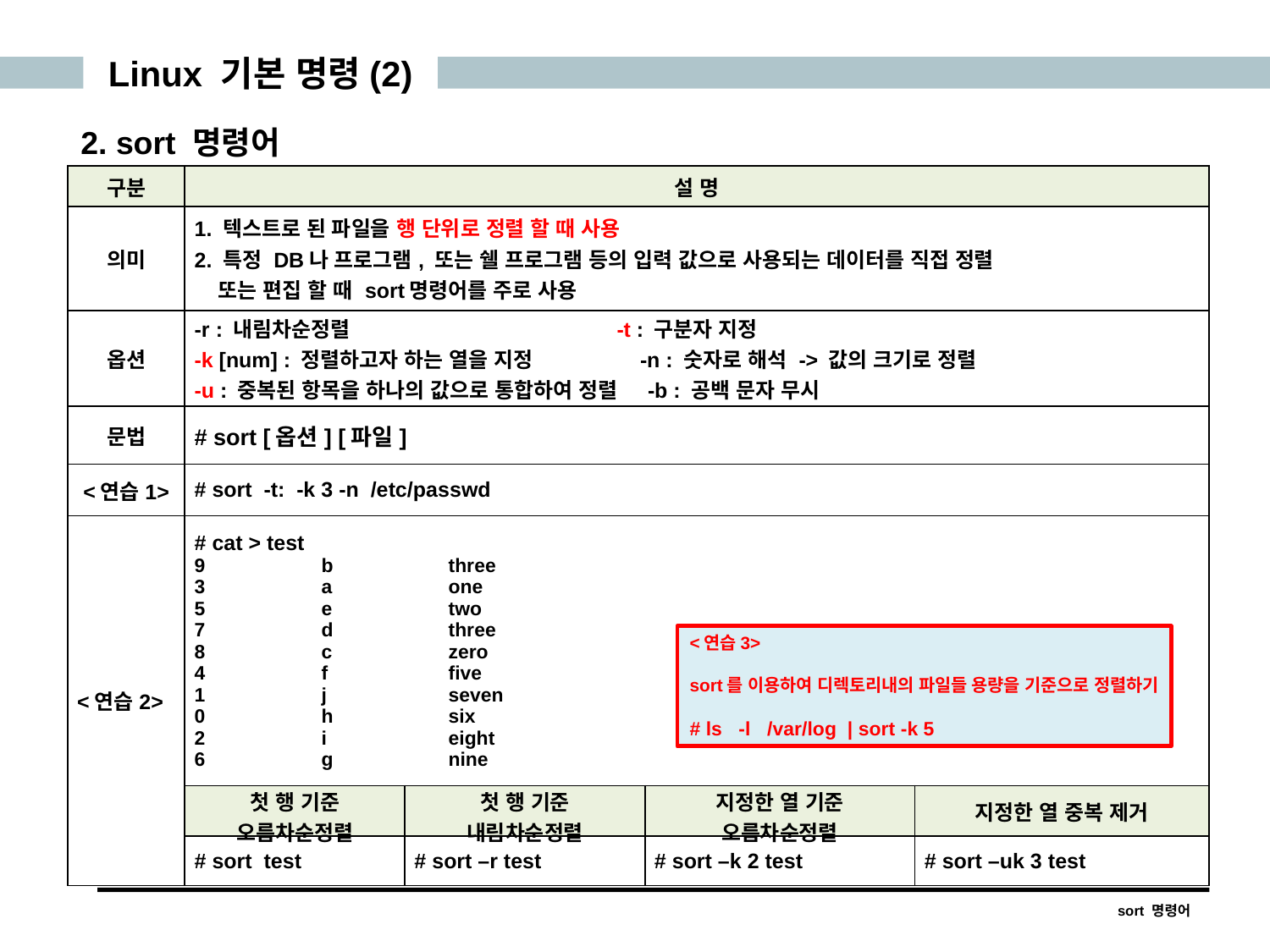

Linux 기본 명령(2)

2. sort 명령어
| 구분 | 설 명 |  |  |  |
| --- | --- | --- | --- | --- |
| 의미 | 1. 텍스트로 된 파일을 행 단위로 정렬 할 때 사용 2. 특정 DB나 프로그램, 또는 쉘 프로그램 등의 입력 값으로 사용되는 데이터를 직접 정렬 또는 편집 할 때 sort명령어를 주로 사용 |  |  |  |
| 옵션 | -r : 내림차순정렬 -t : 구분자 지정 -k [num] : 정렬하고자 하는 열을 지정 -n : 숫자로 해석 -> 값의 크기로 정렬 -u : 중복된 항목을 하나의 값으로 통합하여 정렬 -b : 공백 문자 무시 |  |  |  |
| 문법 | # sort [옵션] [파일] |  |  |  |
| <연습1> | # sort -t: -k 3 -n /etc/passwd |  |  |  |
| <연습2> | # cat > test 9 b three 3 a one 5 e two 7 d three 8 c zero 4 f five 1 j seven 0 h six 2 i eight 6 g nine |  |  |  |
|  | 첫 행 기준 오름차순정렬 | 첫 행 기준 내림차순정렬 | 지정한 열 기준 오름차순정렬 | 지정한 열 중복 제거 |
|  | # sort test | # sort –r test | # sort –k 2 test | # sort –uk 3 test |
<연습3>

sort를 이용하여 디렉토리내의 파일들 용량을 기준으로 정렬하기

# ls   -l   /var/log  | sort -k 5

sort 명령어